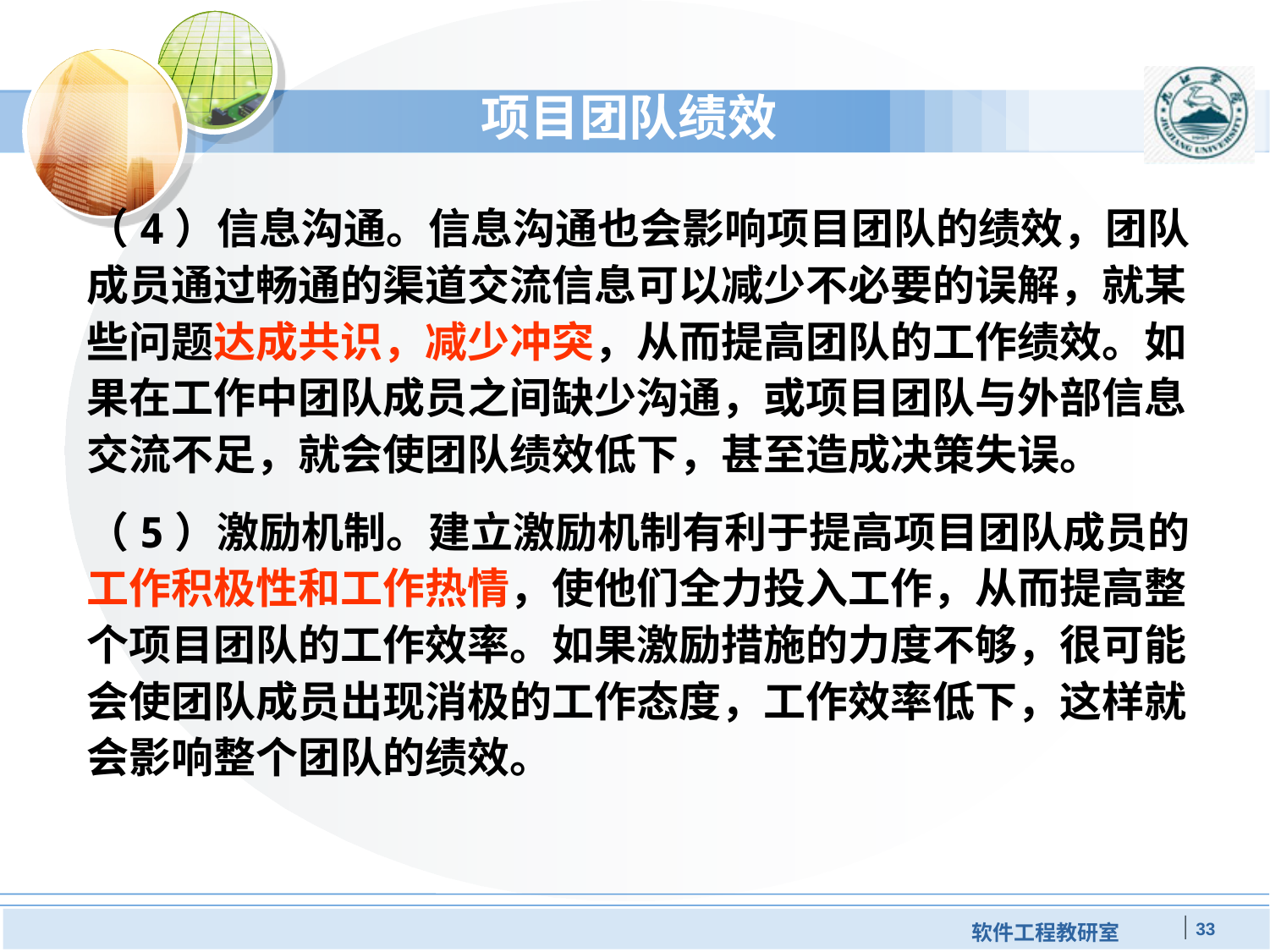

# 项目团队绩效
（4）信息沟通。信息沟通也会影响项目团队的绩效，团队成员通过畅通的渠道交流信息可以减少不必要的误解，就某些问题达成共识，减少冲突，从而提高团队的工作绩效。如果在工作中团队成员之间缺少沟通，或项目团队与外部信息交流不足，就会使团队绩效低下，甚至造成决策失误。
（5）激励机制。建立激励机制有利于提高项目团队成员的工作积极性和工作热情，使他们全力投入工作，从而提高整个项目团队的工作效率。如果激励措施的力度不够，很可能会使团队成员出现消极的工作态度，工作效率低下，这样就会影响整个团队的绩效。